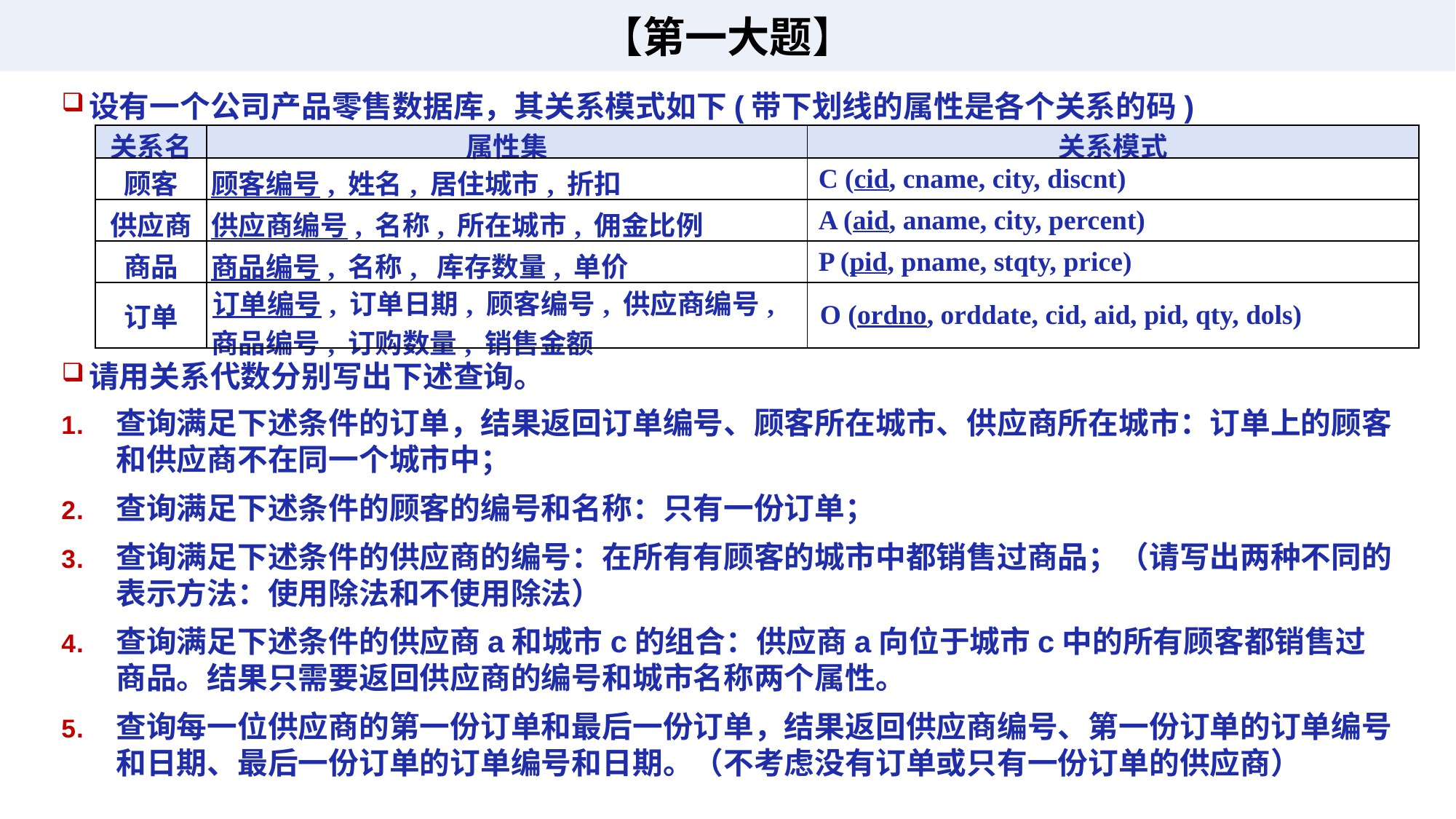

# 【第一大题】
设有一个公司产品零售数据库，其关系模式如下(带下划线的属性是各个关系的码)

请用关系代数分别写出下述查询。
| 关系名 | 属性集 | 关系模式 |
| --- | --- | --- |
| 顾客 | 顾客编号, 姓名, 居住城市, 折扣 | C (cid, cname, city, discnt) |
| 供应商 | 供应商编号, 名称, 所在城市, 佣金比例 | A (aid, aname, city, percent) |
| 商品 | 商品编号, 名称, 库存数量, 单价 | P (pid, pname, stqty, price) |
| 订单 | 订单编号, 订单日期, 顾客编号, 供应商编号, 商品编号, 订购数量, 销售金额 | O (ordno, orddate, cid, aid, pid, qty, dols) |
查询满足下述条件的订单，结果返回订单编号、顾客所在城市、供应商所在城市：订单上的顾客和供应商不在同一个城市中；
查询满足下述条件的顾客的编号和名称：只有一份订单；
查询满足下述条件的供应商的编号：在所有有顾客的城市中都销售过商品；（请写出两种不同的表示方法：使用除法和不使用除法）
查询满足下述条件的供应商a和城市c的组合：供应商a向位于城市c中的所有顾客都销售过商品。结果只需要返回供应商的编号和城市名称两个属性。
查询每一位供应商的第一份订单和最后一份订单，结果返回供应商编号、第一份订单的订单编号和日期、最后一份订单的订单编号和日期。（不考虑没有订单或只有一份订单的供应商）